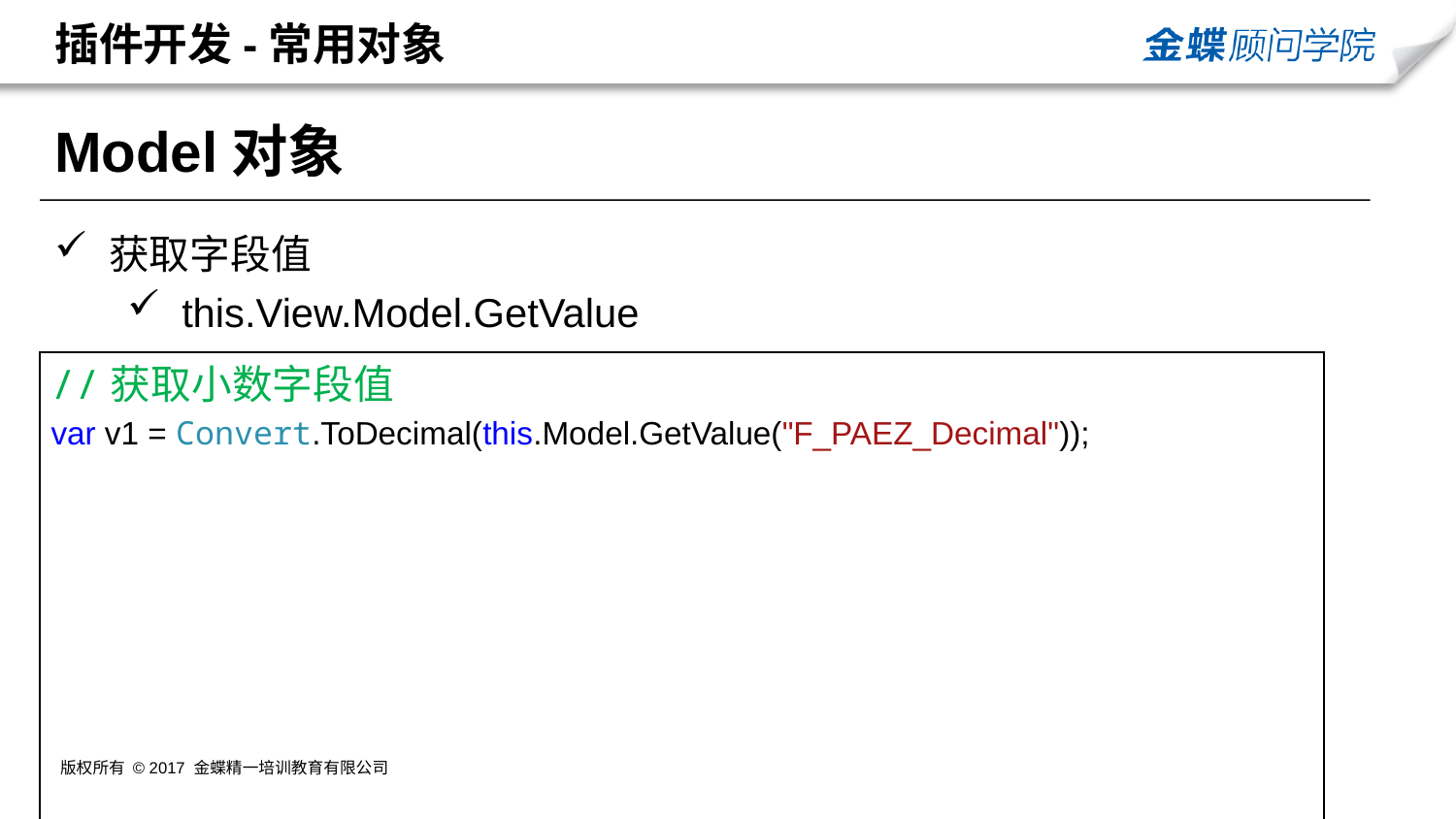

# 插件开发-常用对象
Model对象

获取字段值
this.View.Model.GetValue
| //获取小数字段值 var v1 = Convert.ToDecimal(this.Model.GetValue("F\_PAEZ\_Decimal")); |
| --- |